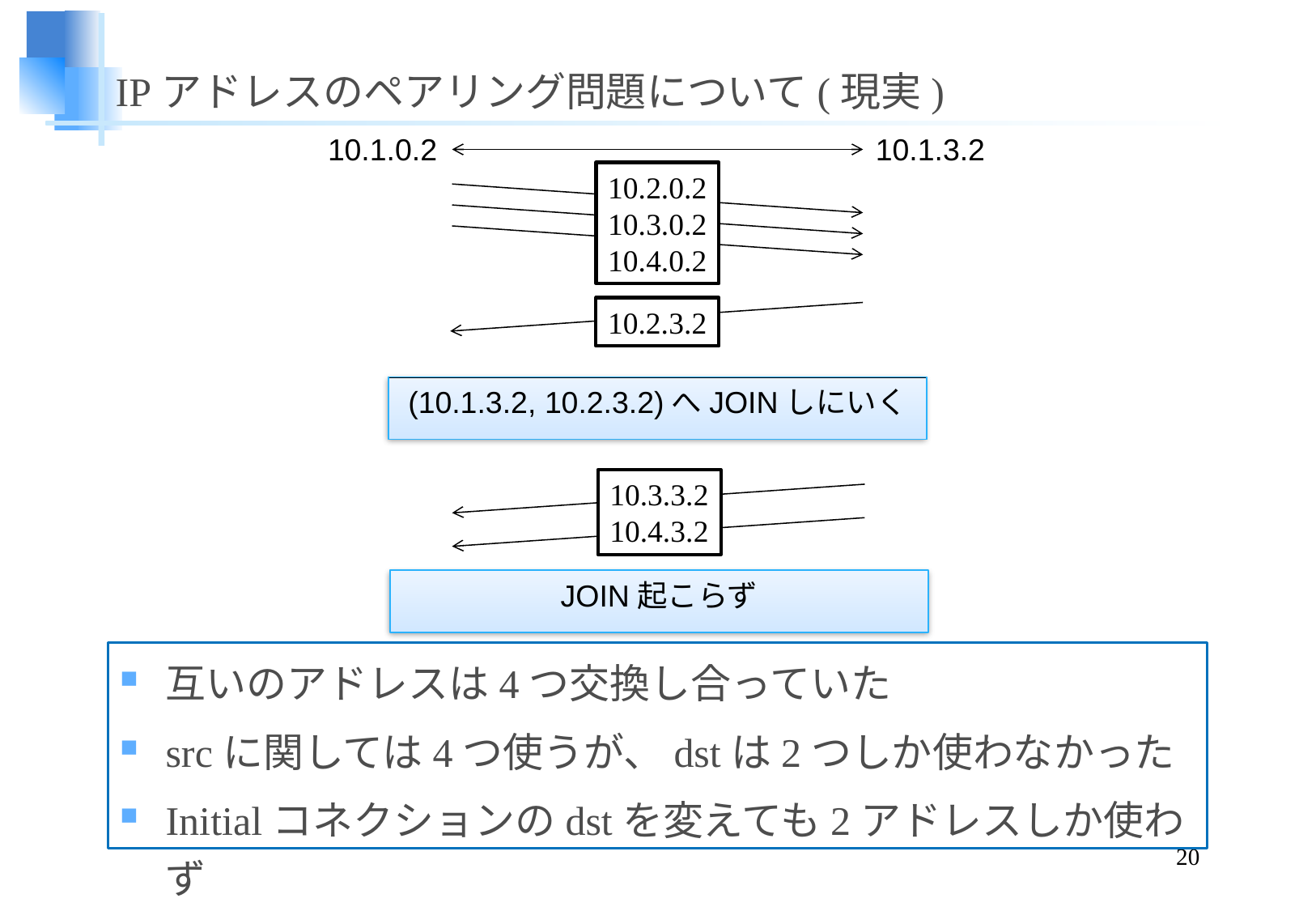

# IPアドレスのペアリング問題について(現実)
10.1.0.2
10.1.3.2
10.2.0.2
10.3.0.2
10.4.0.2
10.2.3.2
(10.1.3.2, 10.2.3.2)へJOINしにいく
10.3.3.2
10.4.3.2
JOIN起こらず
互いのアドレスは4つ交換し合っていた
srcに関しては4つ使うが、dstは2つしか使わなかった
Initialコネクションのdstを変えても2アドレスしか使わず
20